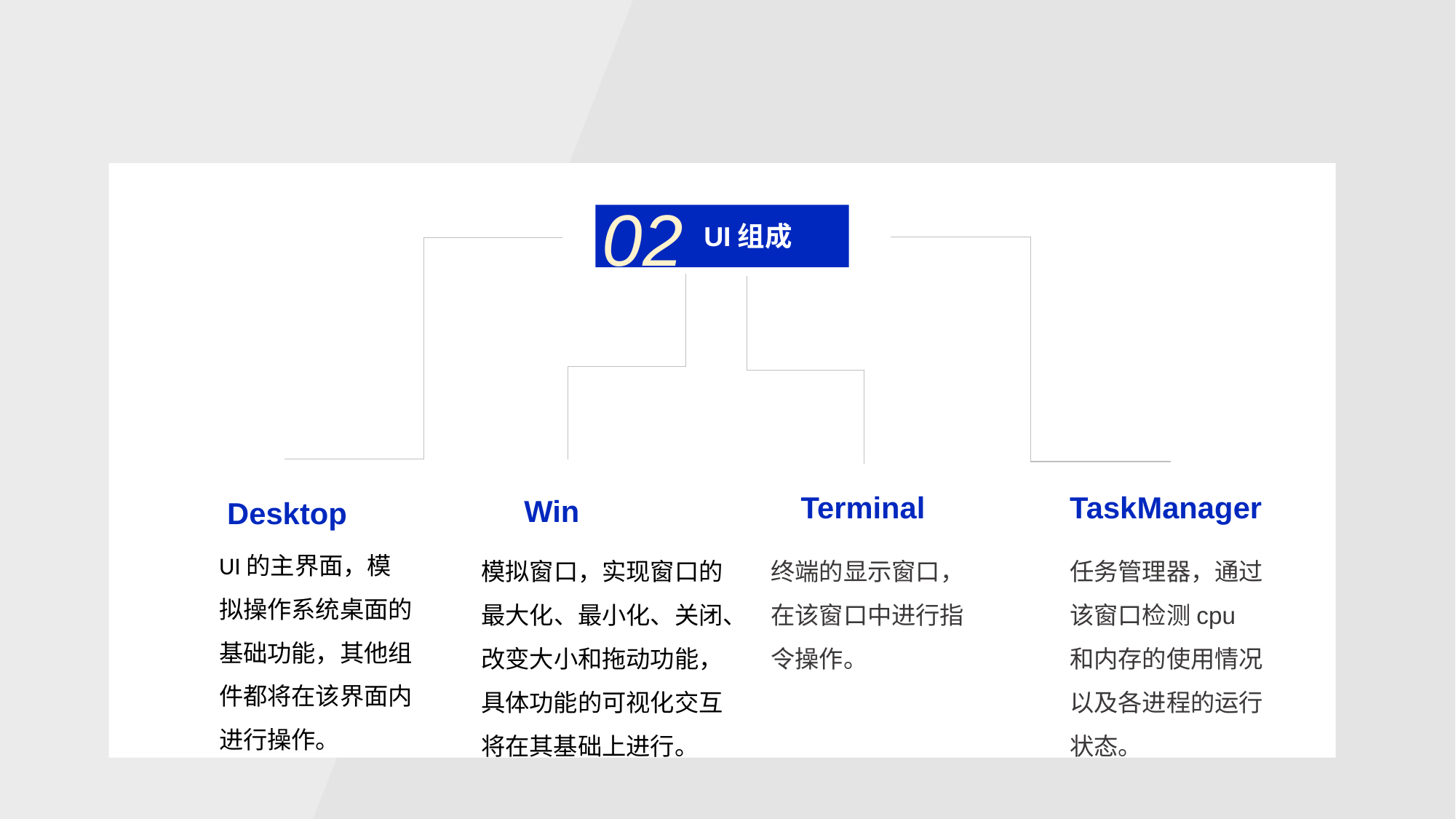

02

UI组成
    Terminal
TaskManager
   Win
    Desktop
UI的主界面，模拟操作系统桌面的基础功能，其他组件都将在该界面内进行操作。
模拟窗口，实现窗口的最大化、最小化、关闭、改变大小和拖动功能，具体功能的可视化交互将在其基础上进行。
终端的显示窗口，在该窗口中进行指令操作。
任务管理器，通过该窗口检测cpu和内存的使用情况以及各进程的运行状态。